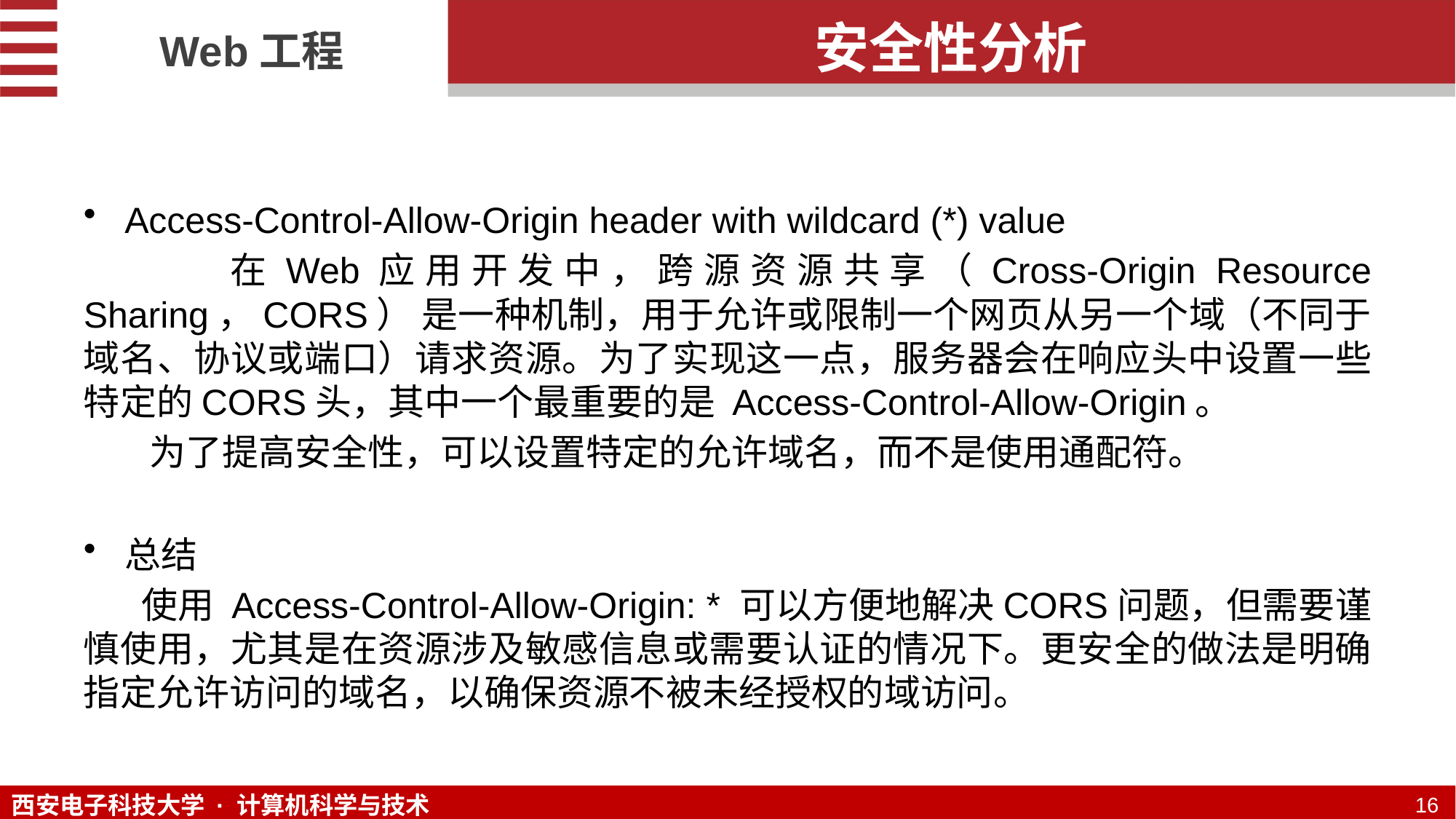

安全性分析
Access-Control-Allow-Origin header with wildcard (*) value
       在Web应用开发中，跨源资源共享（Cross-Origin Resource Sharing，CORS） 是一种机制，用于允许或限制一个网页从另一个域（不同于域名、协议或端口）请求资源。为了实现这一点，服务器会在响应头中设置一些特定的CORS头，其中一个最重要的是 Access-Control-Allow-Origin。
       为了提高安全性，可以设置特定的允许域名，而不是使用通配符。

总结
      使用 Access-Control-Allow-Origin: * 可以方便地解决CORS问题，但需要谨慎使用，尤其是在资源涉及敏感信息或需要认证的情况下。更安全的做法是明确指定允许访问的域名，以确保资源不被未经授权的域访问。
16